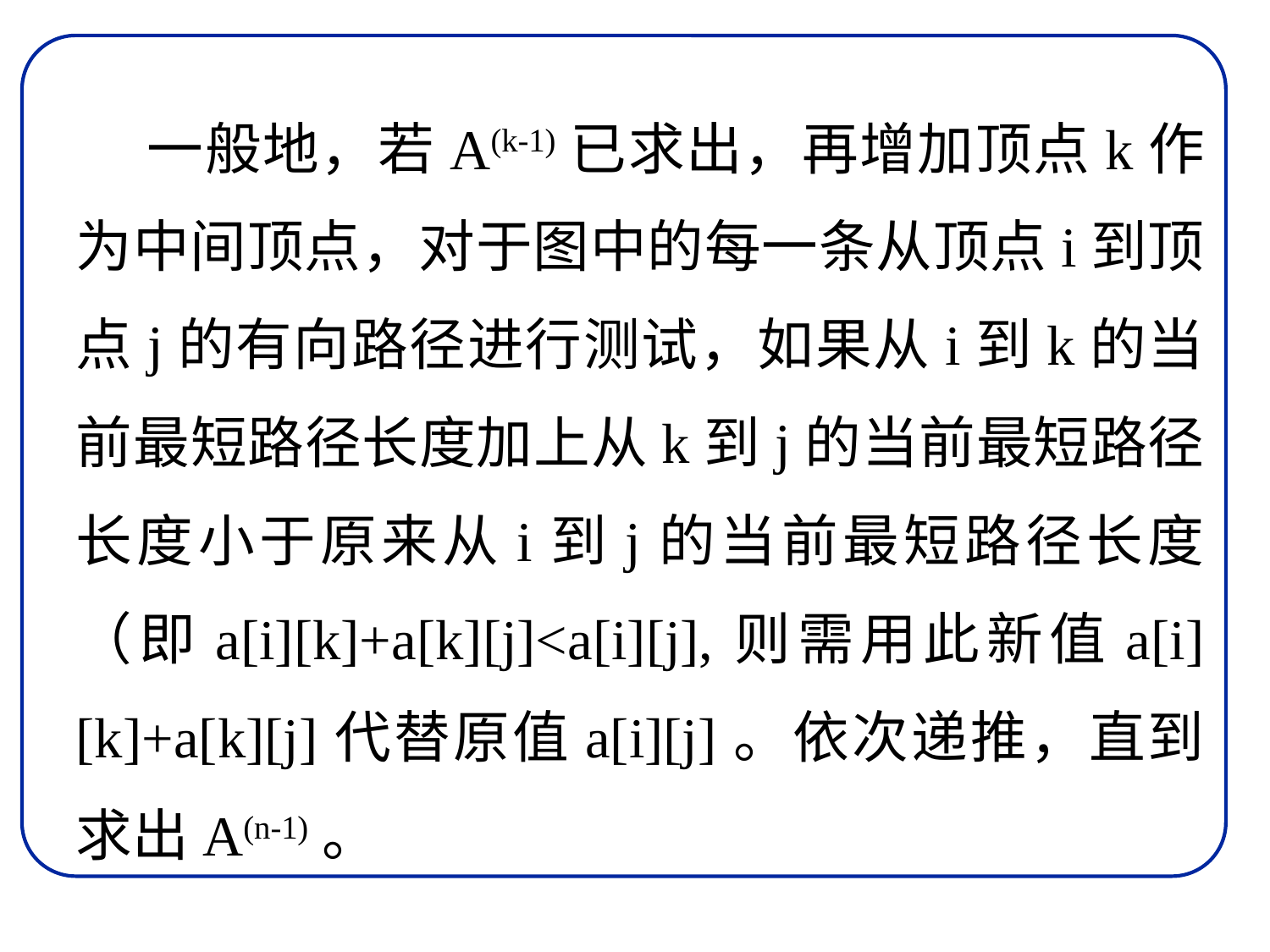

一般地，若A(k-1)已求出，再增加顶点k作为中间顶点，对于图中的每一条从顶点i到顶点j的有向路径进行测试，如果从i到k的当前最短路径长度加上从k到j的当前最短路径长度小于原来从i到j的当前最短路径长度（即a[i][k]+a[k][j]<a[i][j],则需用此新值a[i][k]+a[k][j]代替原值a[i][j]。依次递推，直到求出A(n-1)。